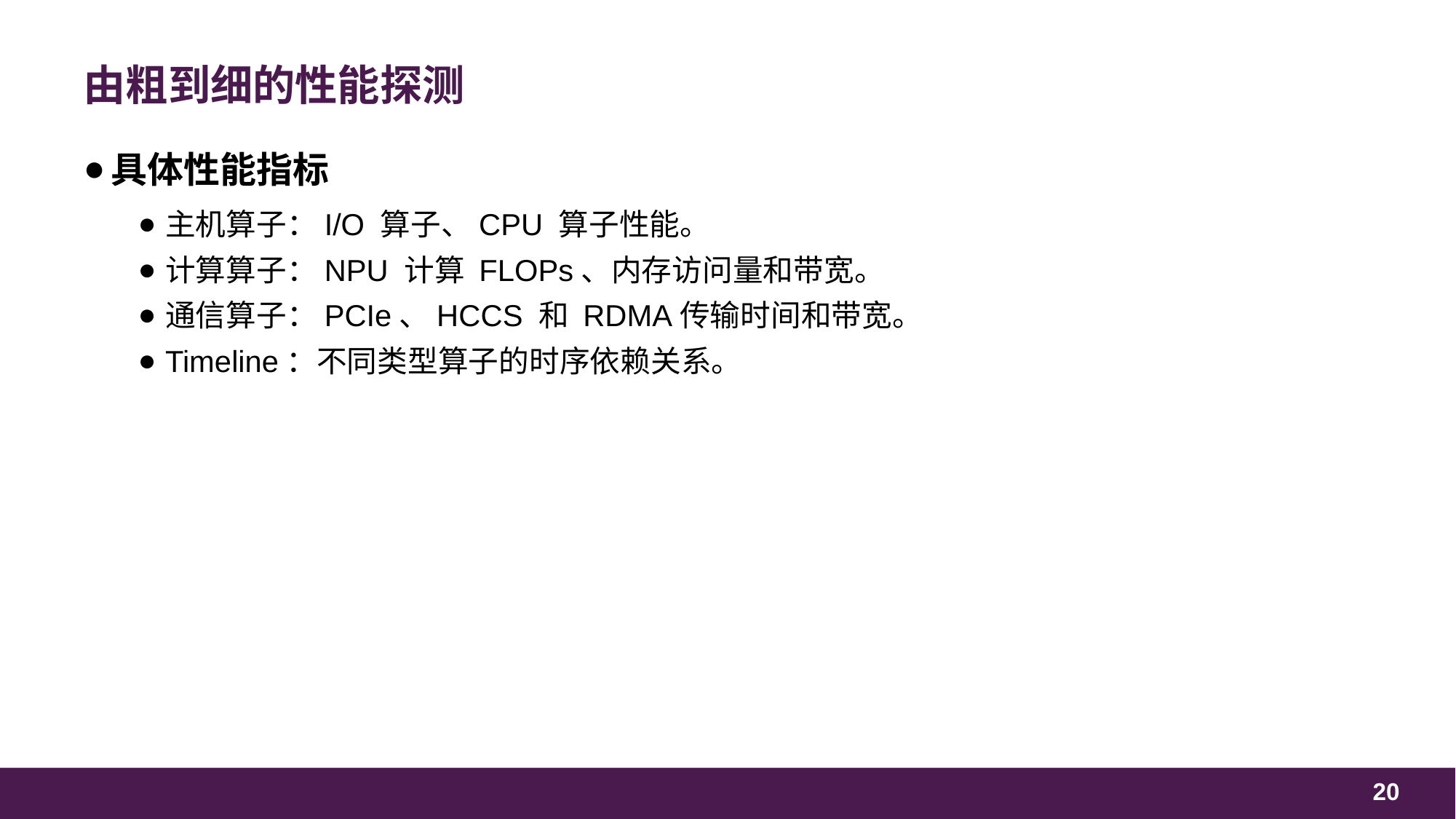

# 由粗到细的性能探测
具体性能指标
主机算子：I/O 算子、CPU 算子性能。
计算算子：NPU 计算 FLOPs、内存访问量和带宽。
通信算子：PCIe、HCCS 和 RDMA传输时间和带宽。
Timeline：不同类型算子的时序依赖关系。

20